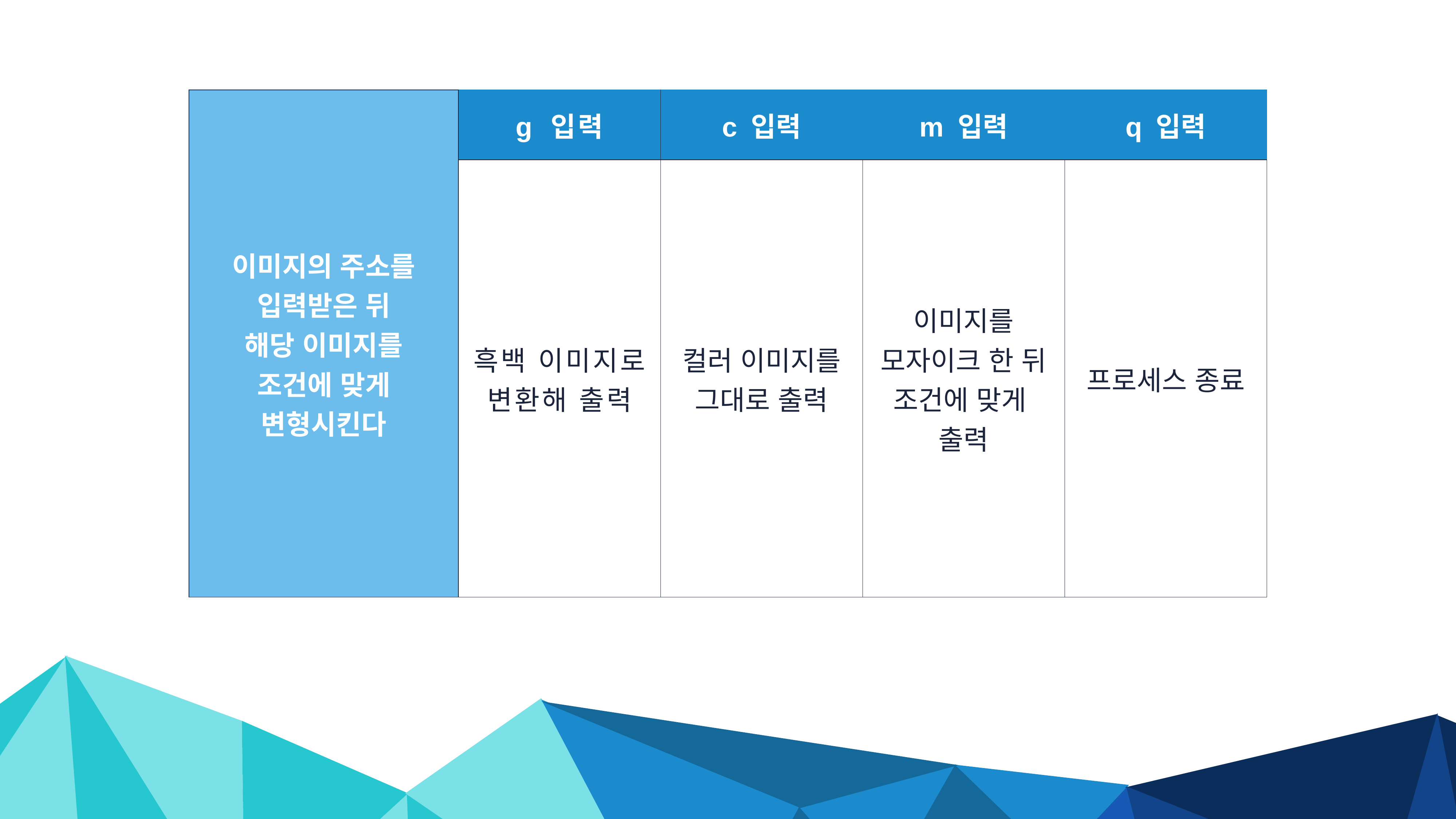

| 이미지의 주소를 입력받은 뒤 해당 이미지를 조건에 맞게 변형시킨다 | g 입력 | c 입력 | m 입력 | q 입력 |
| --- | --- | --- | --- | --- |
|  | 흑백 이미지로 변환해 출력 | 컬러 이미지를 그대로 출력 | 이미지를 모자이크 한 뒤 조건에 맞게 출력 | 프로세스 종료 |